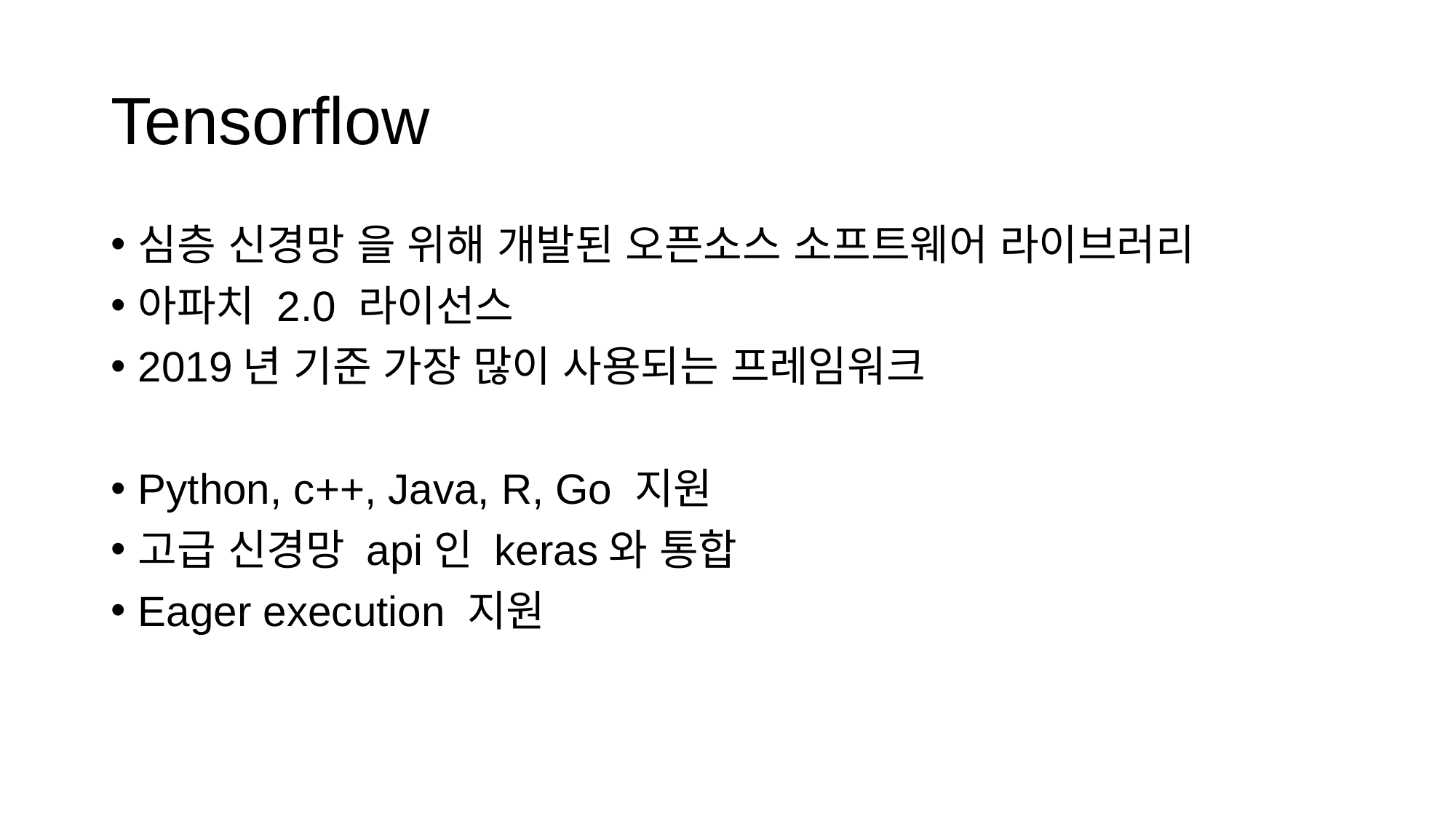

# Tensorflow
심층 신경망 을 위해 개발된 오픈소스 소프트웨어 라이브러리
아파치 2.0 라이선스
2019년 기준 가장 많이 사용되는 프레임워크

Python, c++, Java, R, Go 지원
고급 신경망 api인 keras와 통합
Eager execution 지원